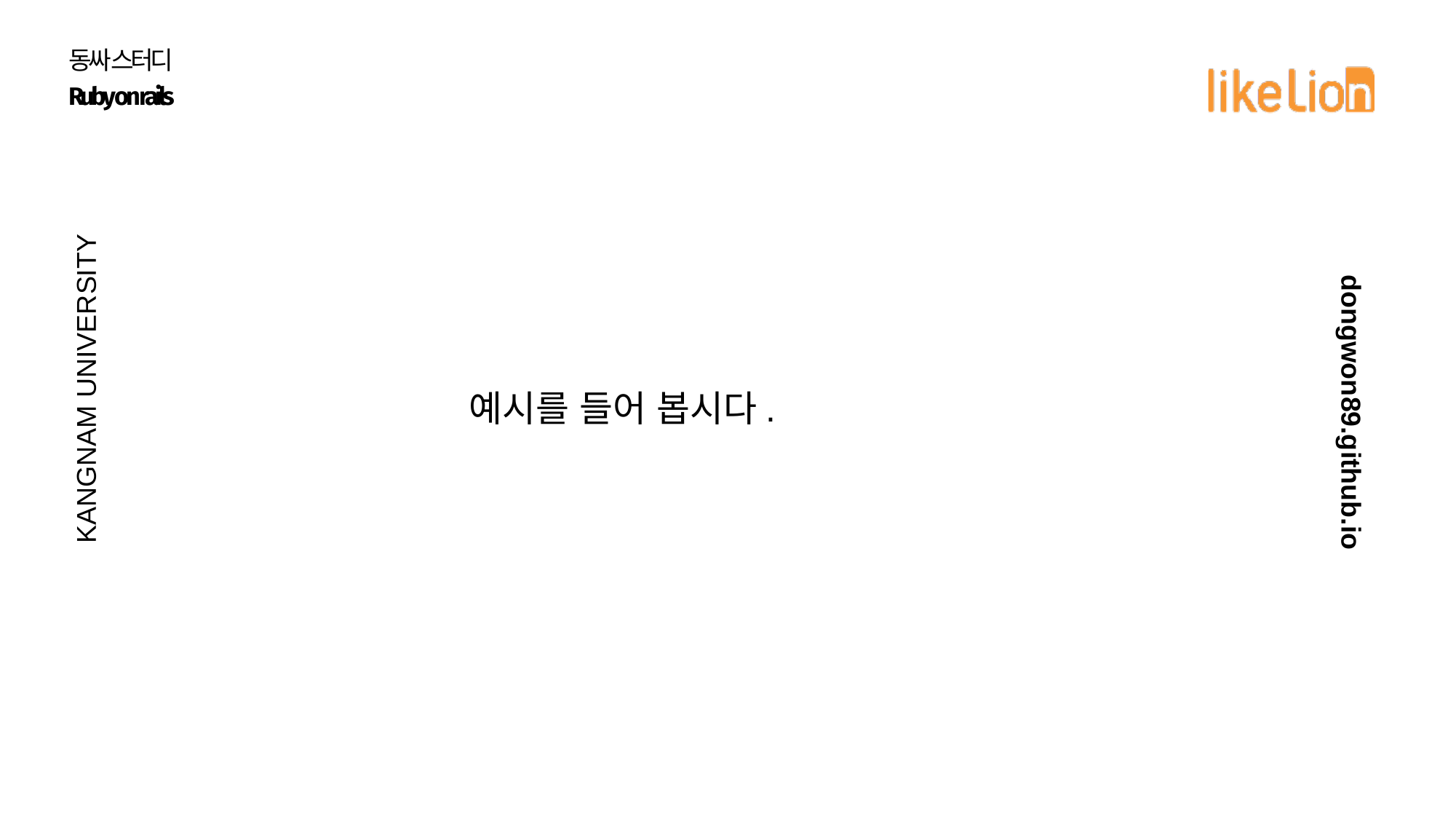

동싸 스터디
Ruby on rails

KANGNAM UNIVERSITY
dongwon89.github.io
예시를 들어 봅시다.